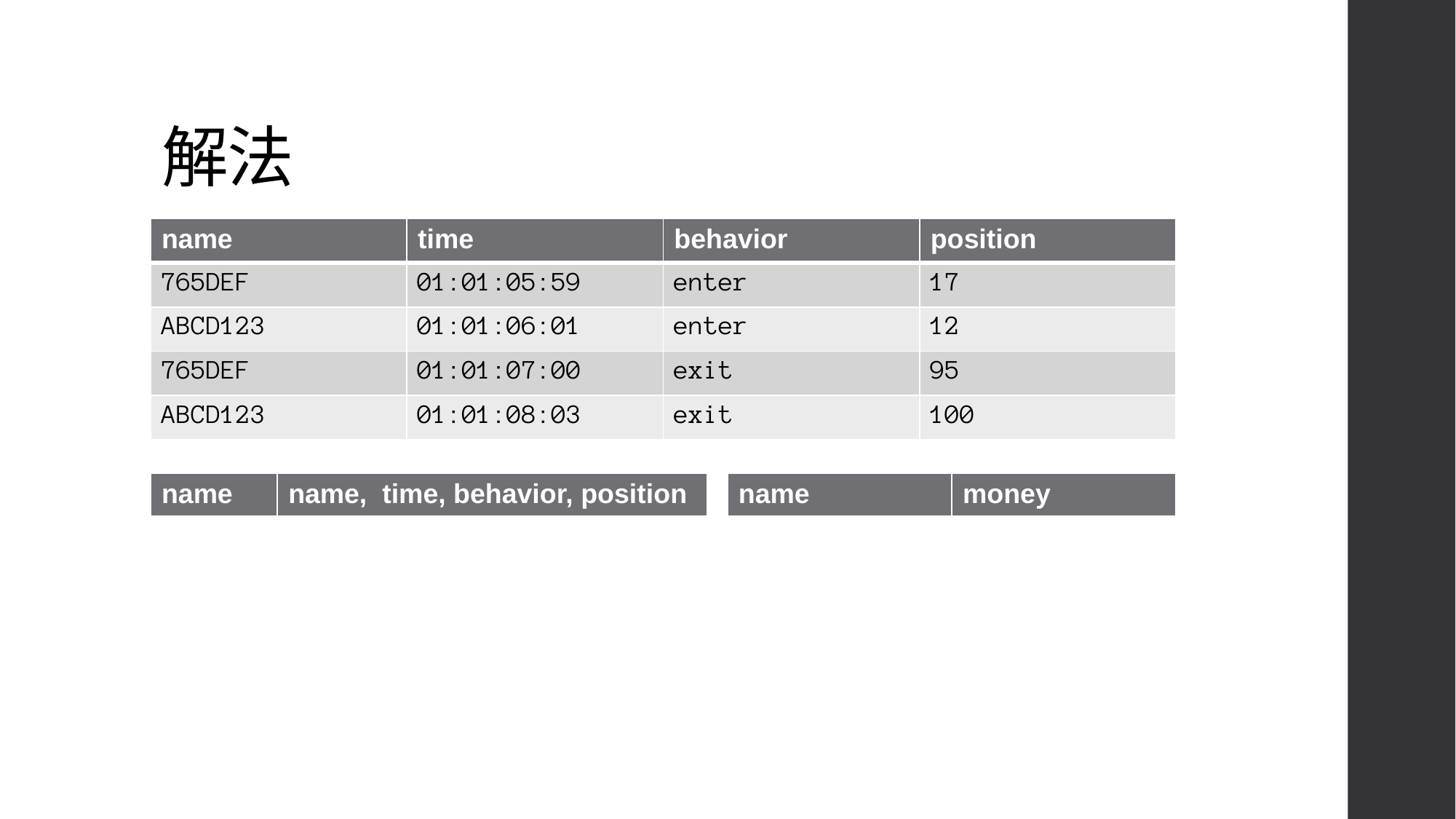

# 解法
| name | time | behavior | position |
| --- | --- | --- | --- |
| 765DEF | 01:01:05:59 | enter | 17 |
| ABCD123 | 01:01:06:01 | enter | 12 |
| 765DEF | 01:01:07:00 | exit | 95 |
| ABCD123 | 01:01:08:03 | exit | 100 |
| name | name, time, behavior, position |
| --- | --- |
| name | money |
| --- | --- |